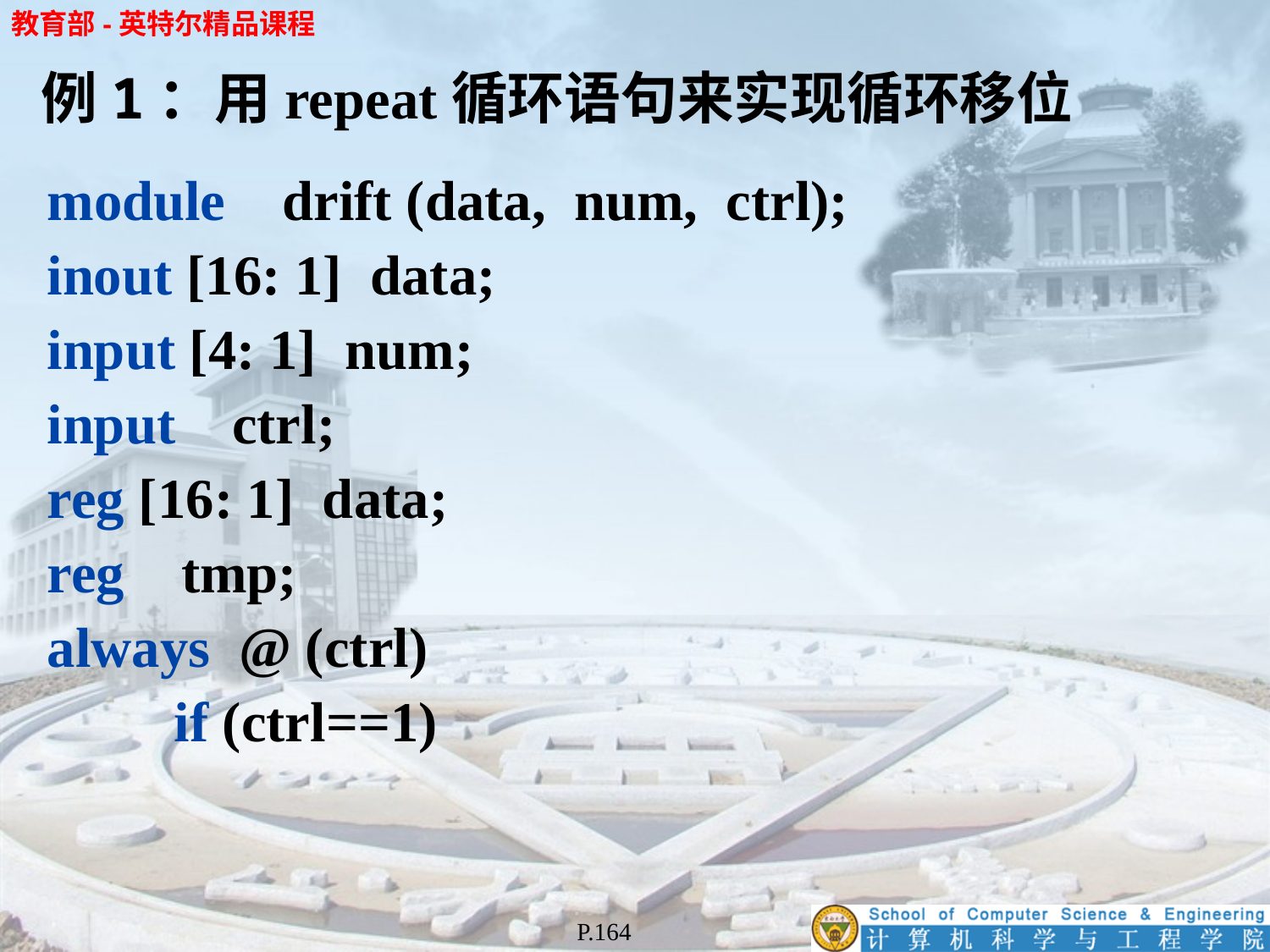

例1：用repeat循环语句来实现循环移位
module    drift (data,  num,  ctrl);
inout [16: 1]  data;
input [4: 1]  num;
input    ctrl;
reg [16: 1]  data;
reg    tmp;
always  @ (ctrl)
	if (ctrl==1)
P.164